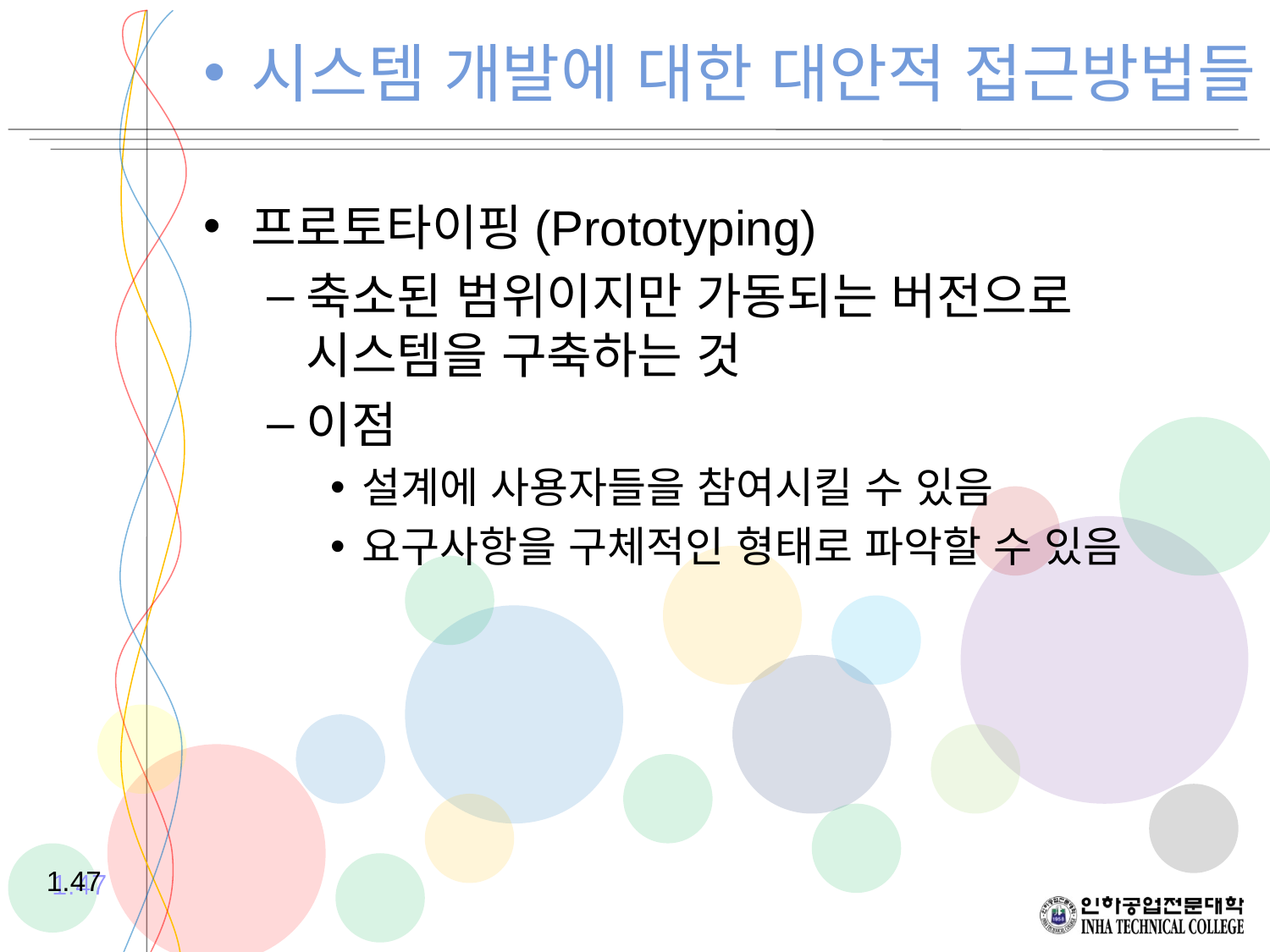

프로토타이핑(Prototyping)
축소된 범위이지만 가동되는 버전으로 시스템을 구축하는 것
이점
설계에 사용자들을 참여시킬 수 있음
요구사항을 구체적인 형태로 파악할 수 있음

시스템 개발에 대한 대안적 접근방법들
1.47